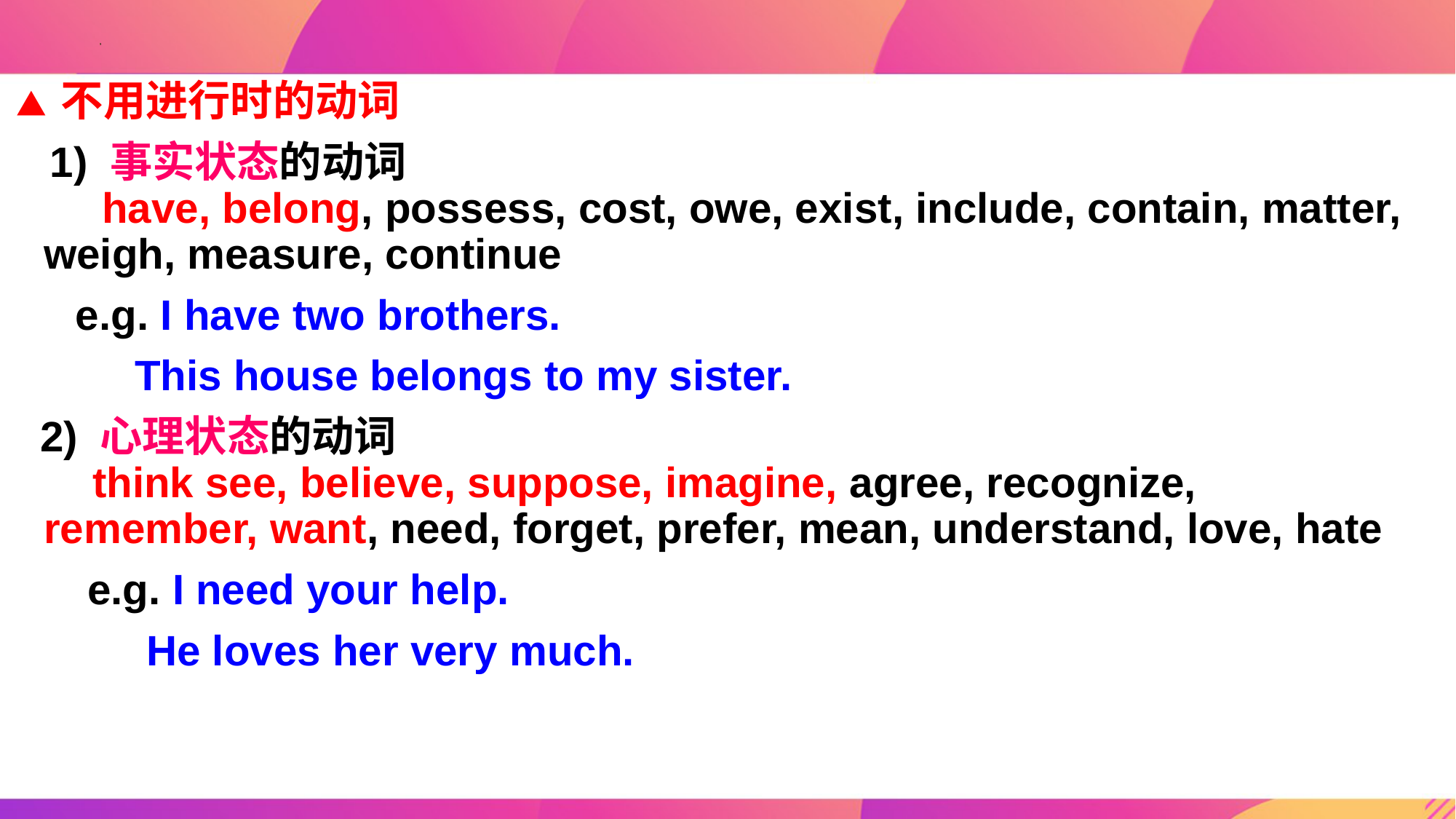

▲ 不用进行时的动词
    1) 事实状态的动词
     have, belong, possess, cost, owe, exist, include, contain, matter, weigh, measure, continue
     e.g. I have two brothers.
          This house belongs to my sister.
  2) 心理状态的动词
    think see, believe, suppose, imagine, agree, recognize, remember, want, need, forget, prefer, mean, understand, love, hate
      e.g. I need your help.
           He loves her very much.